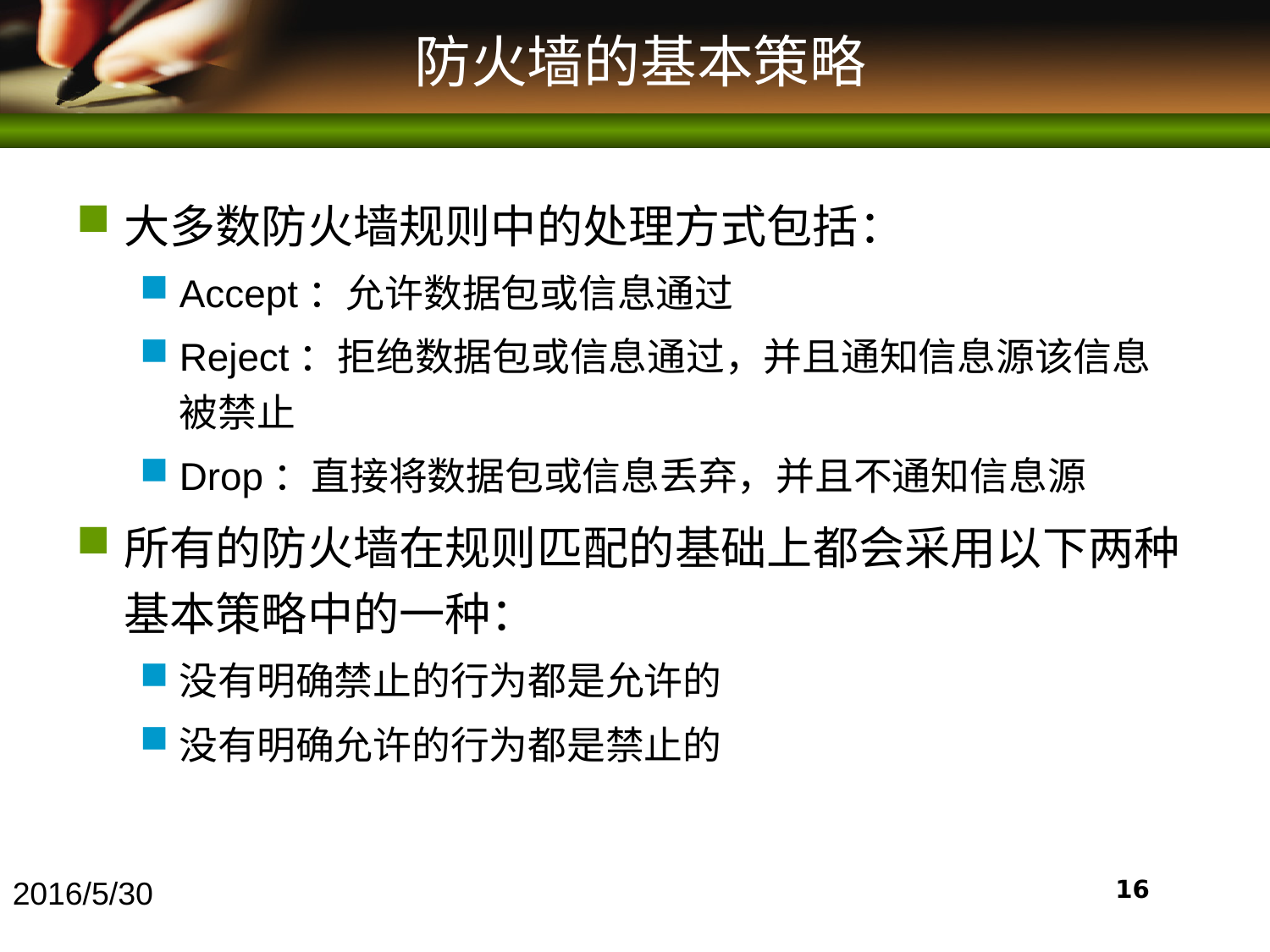

# 防火墙的基本策略
大多数防火墙规则中的处理方式包括：
Accept：允许数据包或信息通过
Reject：拒绝数据包或信息通过，并且通知信息源该信息被禁止
Drop：直接将数据包或信息丢弃，并且不通知信息源
所有的防火墙在规则匹配的基础上都会采用以下两种基本策略中的一种：
没有明确禁止的行为都是允许的
没有明确允许的行为都是禁止的
2016/5/30

16